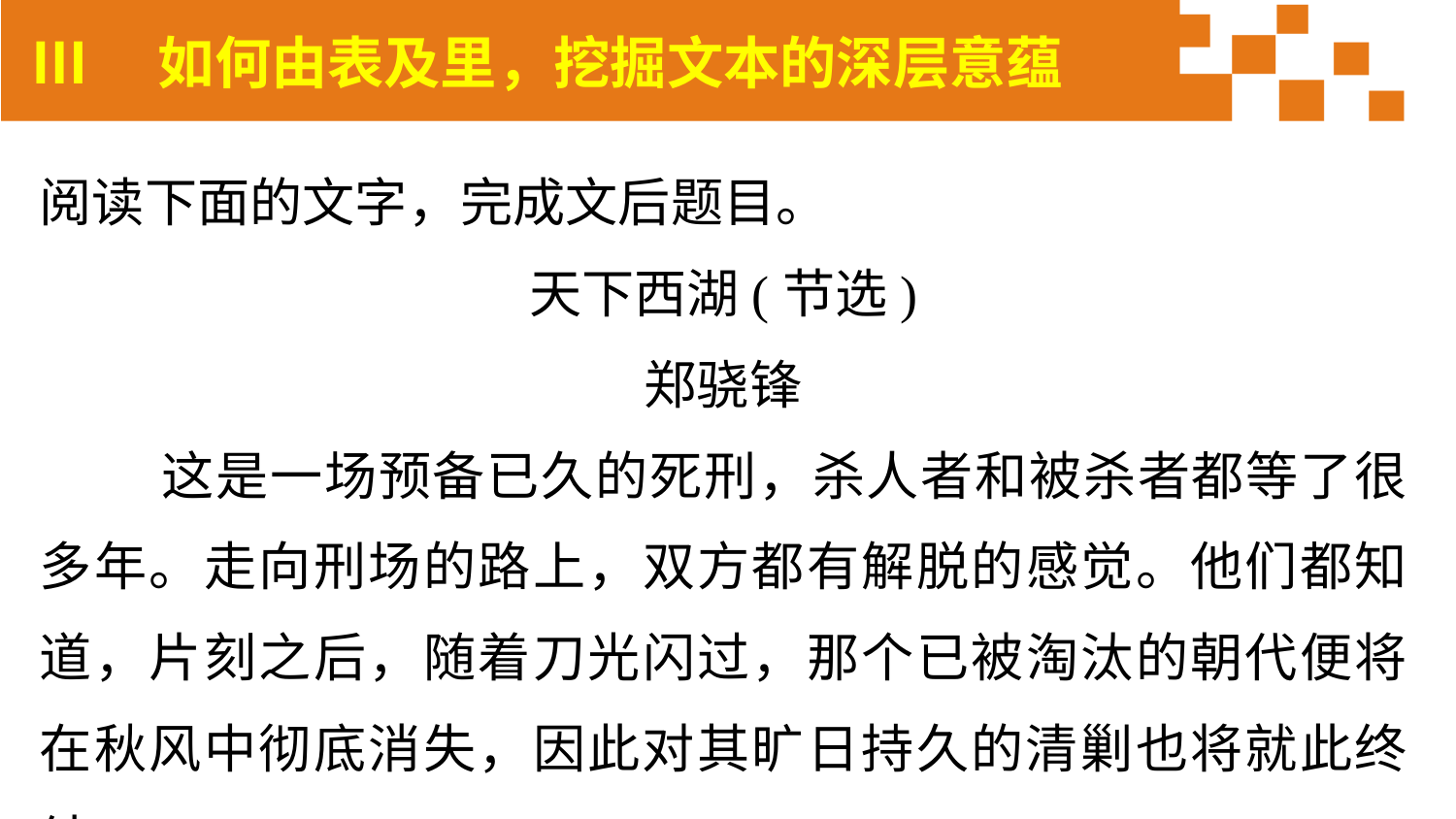

Ⅲ　如何由表及里，挖掘文本的深层意蕴
阅读下面的文字，完成文后题目。
天下西湖(节选)
郑骁锋
        这是一场预备已久的死刑，杀人者和被杀者都等了很多年。走向刑场的路上，双方都有解脱的感觉。他们都知道，片刻之后，随着刀光闪过，那个已被淘汰的朝代便将在秋风中彻底消失，因此对其旷日持久的清剿也将就此终结。